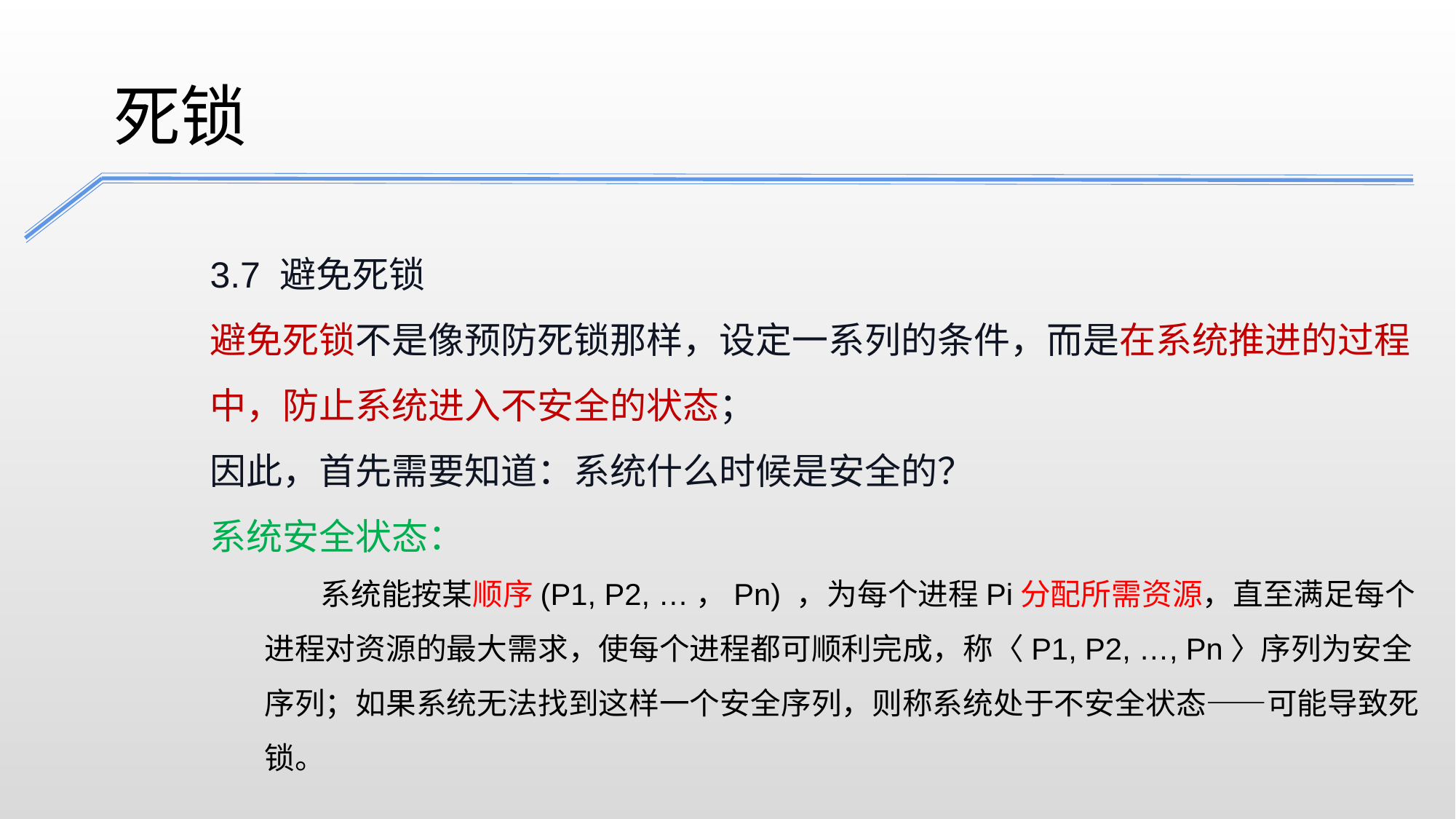

死锁

3.7 避免死锁
避免死锁不是像预防死锁那样，设定一系列的条件，而是在系统推进的过程中，防止系统进入不安全的状态；
因此，首先需要知道：系统什么时候是安全的？
系统安全状态：
        系统能按某顺序(P1, P2, …，Pn) ，为每个进程Pi分配所需资源，直至满足每个进程对资源的最大需求，使每个进程都可顺利完成，称〈P1, P2, …, Pn〉序列为安全序列；如果系统无法找到这样一个安全序列，则称系统处于不安全状态——可能导致死锁。